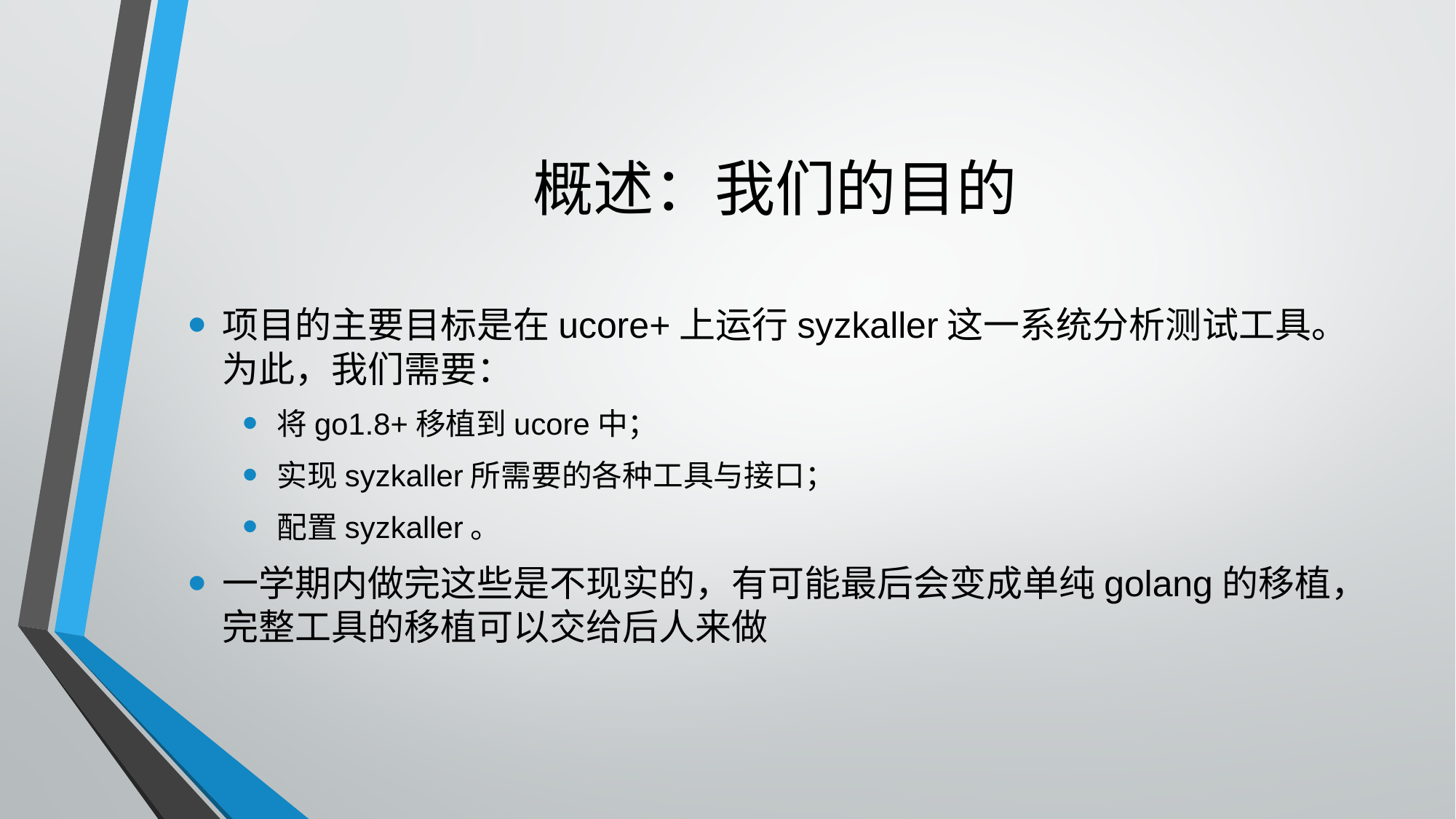

# 概述：我们的目的
项目的主要目标是在ucore+上运行syzkaller这一系统分析测试工具。为此，我们需要：
将go1.8+移植到ucore中；
实现syzkaller所需要的各种工具与接口；
配置syzkaller。
一学期内做完这些是不现实的，有可能最后会变成单纯golang的移植，完整工具的移植可以交给后人来做